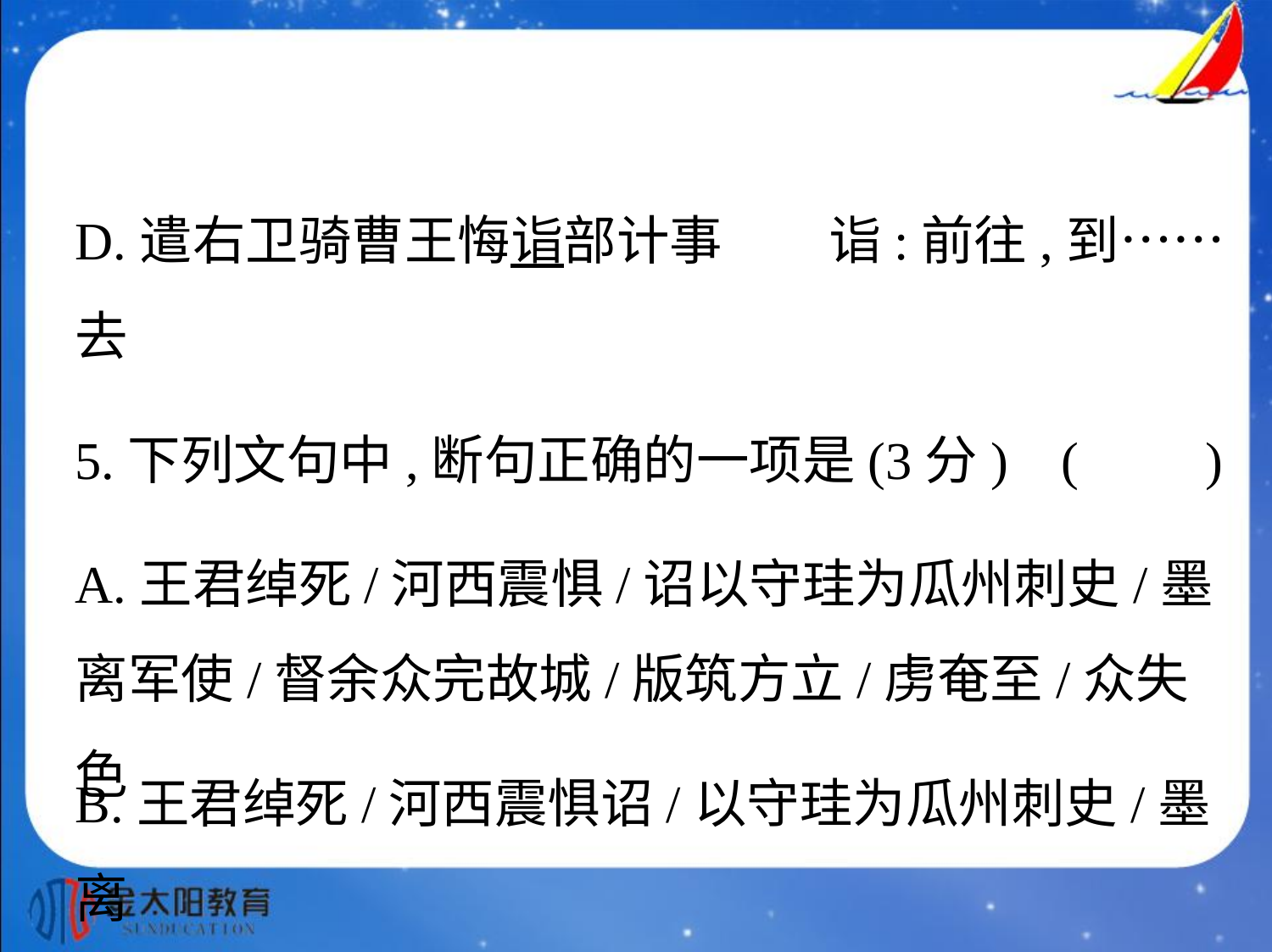

D.遣右卫骑曹王悔诣部计事　　诣:前往,到……
去
5.下列文句中,断句正确的一项是(3分) (　    )
A.王君绰死/河西震惧/诏以守珪为瓜州刺史/墨
离军使/督余众完故城/版筑方立/虏奄至/众失色
B.王君绰死/河西震惧诏/以守珪为瓜州刺史/墨离